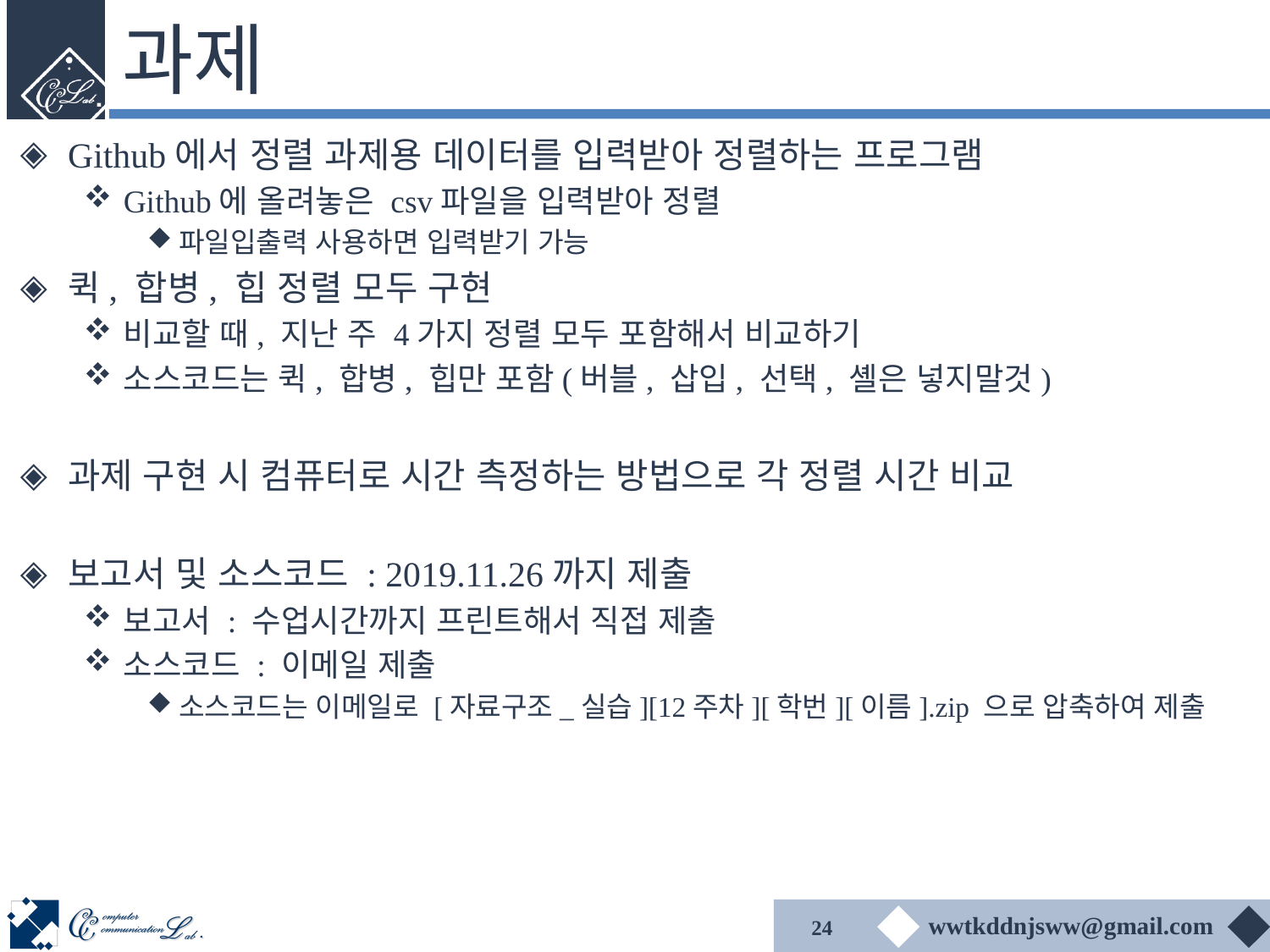

# 과제
Github에서 정렬 과제용 데이터를 입력받아 정렬하는 프로그램
Github에 올려놓은 csv파일을 입력받아 정렬
파일입출력 사용하면 입력받기 가능
퀵, 합병, 힙 정렬 모두 구현
비교할 때, 지난 주 4가지 정렬 모두 포함해서 비교하기
소스코드는 퀵, 합병, 힙만 포함(버블, 삽입, 선택, 셸은 넣지말것)

과제 구현 시 컴퓨터로 시간 측정하는 방법으로 각 정렬 시간 비교

보고서 및 소스코드 : 2019.11.26까지 제출
보고서 : 수업시간까지 프린트해서 직접 제출
소스코드 : 이메일 제출
소스코드는 이메일로 [자료구조_실습][12주차][학번][이름].zip 으로 압축하여 제출